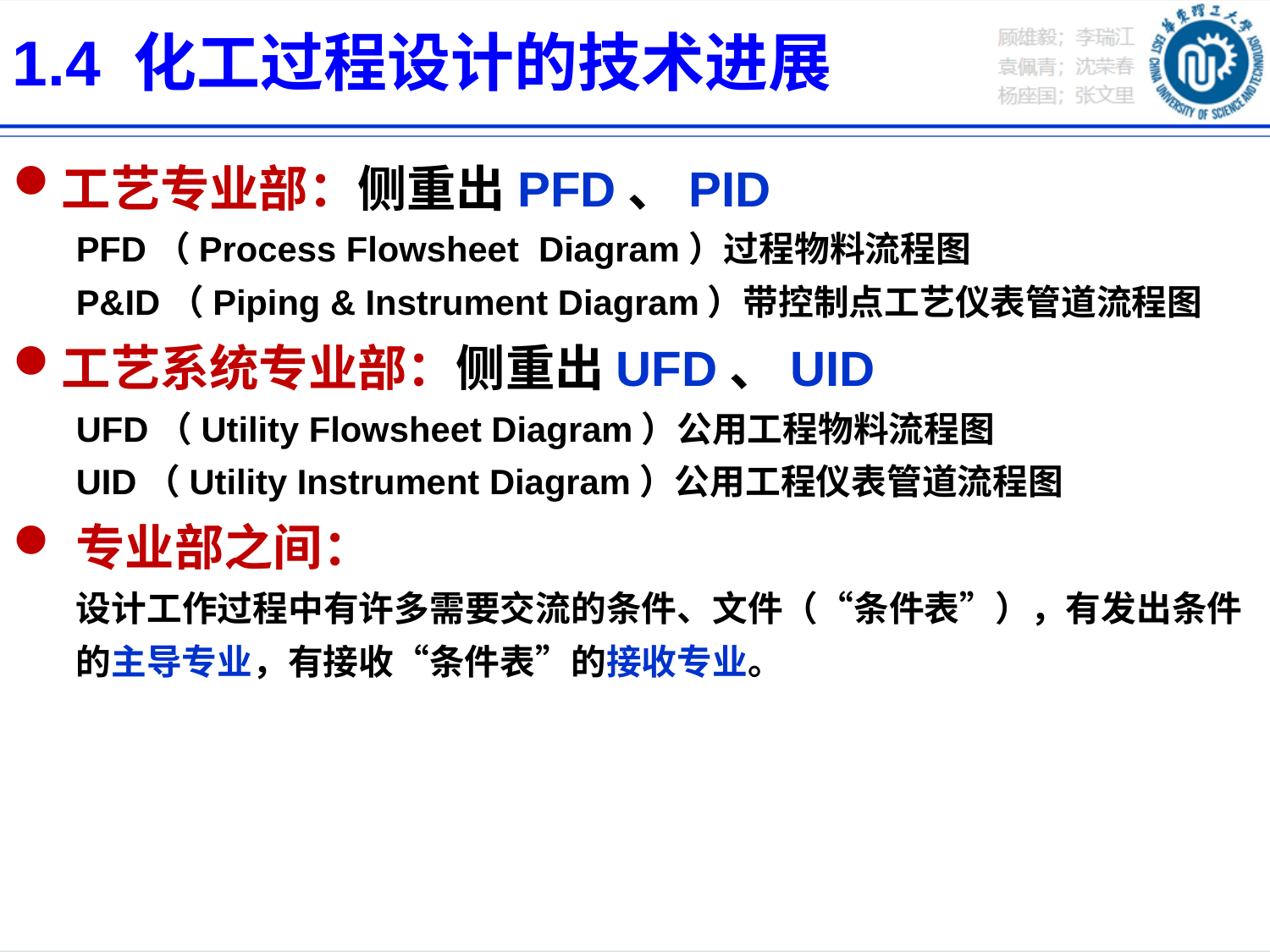

1.4 化工过程设计的技术进展
工艺专业部：侧重出PFD、PID
PFD（Process Flowsheet  Diagram）过程物料流程图
P&ID（Piping & Instrument Diagram）带控制点工艺仪表管道流程图
工艺系统专业部：侧重出UFD、UID
UFD（Utility Flowsheet Diagram）公用工程物料流程图
UID（Utility Instrument Diagram）公用工程仪表管道流程图
专业部之间：
设计工作过程中有许多需要交流的条件、文件（“条件表”），有发出条件的主导专业，有接收“条件表”的接收专业。